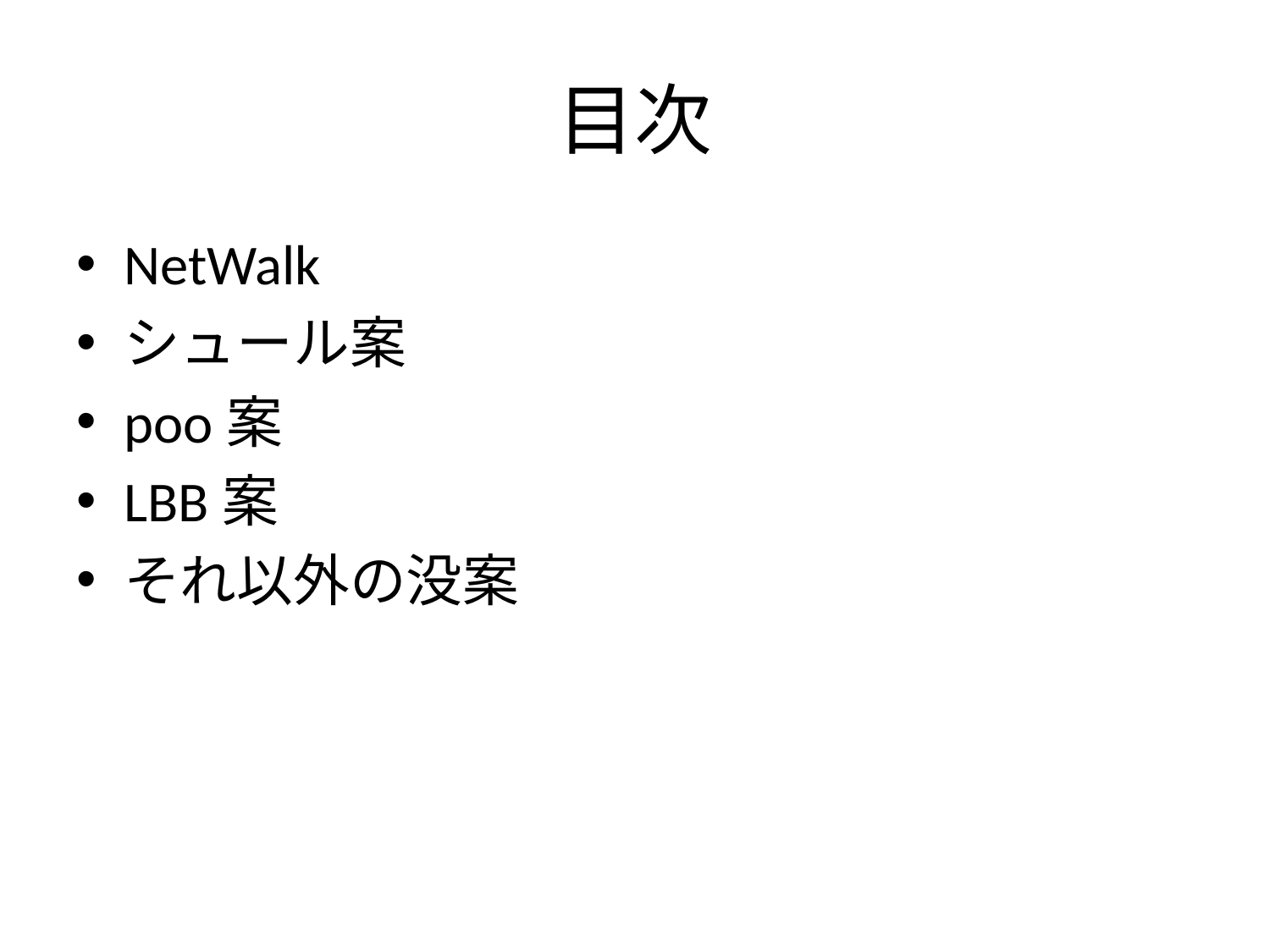

# 目次
NetWalk
シュール案
poo案
LBB案
それ以外の没案